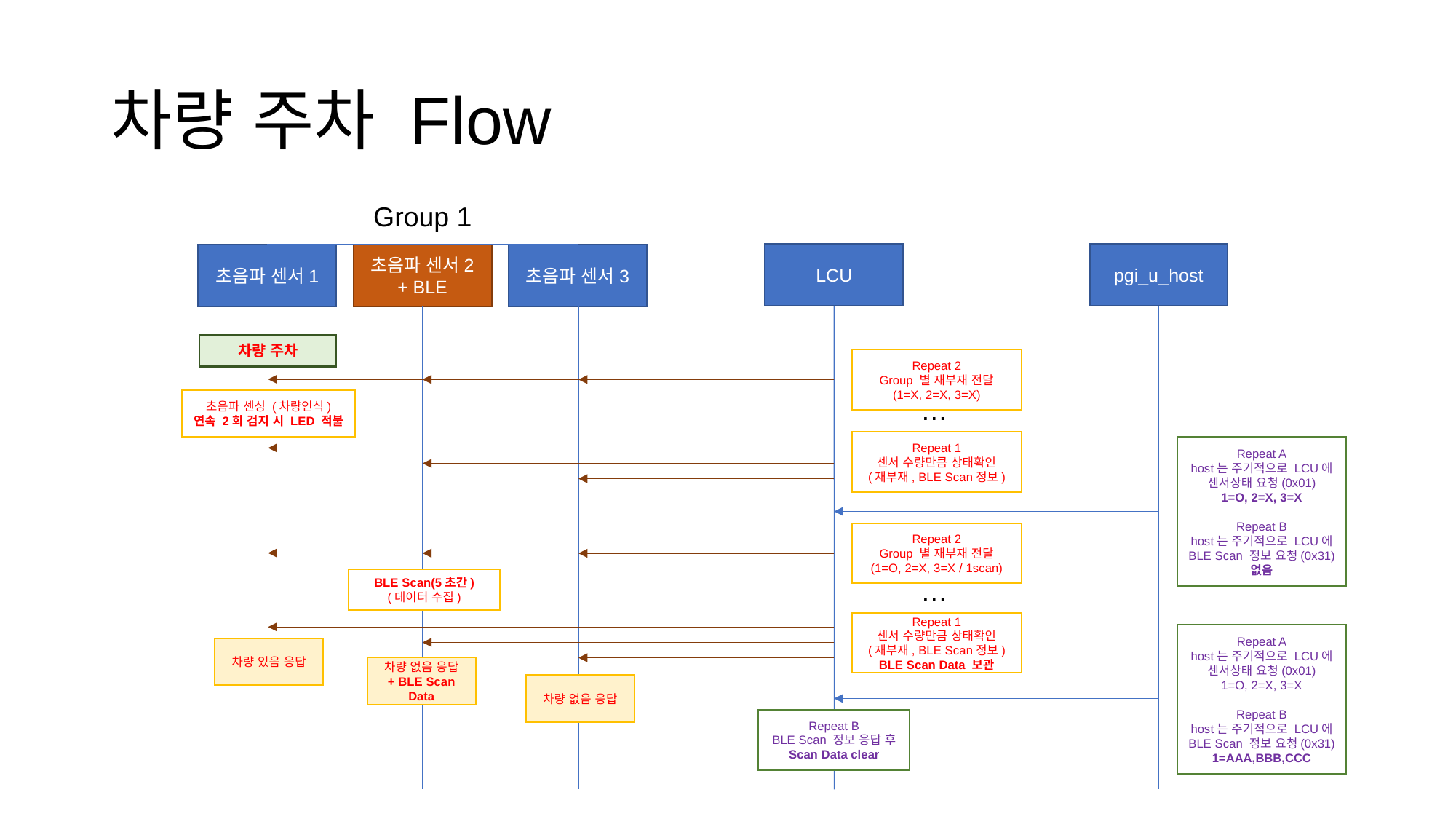

# 차량 주차 Flow
Group 1
LCU
pgi_u_host
초음파 센서1
초음파 센서2
+ BLE
초음파 센서3
차량 주차
Repeat 2
Group 별 재부재 전달
(1=X, 2=X, 3=X)
…
초음파 센싱 (차량인식)
연속 2회 검지 시 LED 적불
Repeat 1
센서 수량만큼 상태확인
(재부재, BLE Scan정보)
Repeat A
host는 주기적으로 LCU에 센서상태 요청(0x01)
1=O, 2=X, 3=X

Repeat B
host는 주기적으로 LCU에 BLE Scan 정보 요청(0x31)
없음
Repeat 2
Group 별 재부재 전달
(1=O, 2=X, 3=X / 1scan)
…
BLE Scan(5초간)
(데이터 수집)
Repeat 1
센서 수량만큼 상태확인
(재부재, BLE Scan정보)
BLE Scan Data 보관
Repeat A
host는 주기적으로 LCU에 센서상태 요청(0x01)
1=O, 2=X, 3=X

Repeat B
host는 주기적으로 LCU에 BLE Scan 정보 요청(0x31)
1=AAA,BBB,CCC
차량 있음 응답
차량 없음 응답
+ BLE Scan Data
차량 없음 응답
Repeat B
BLE Scan 정보 응답 후
Scan Data clear